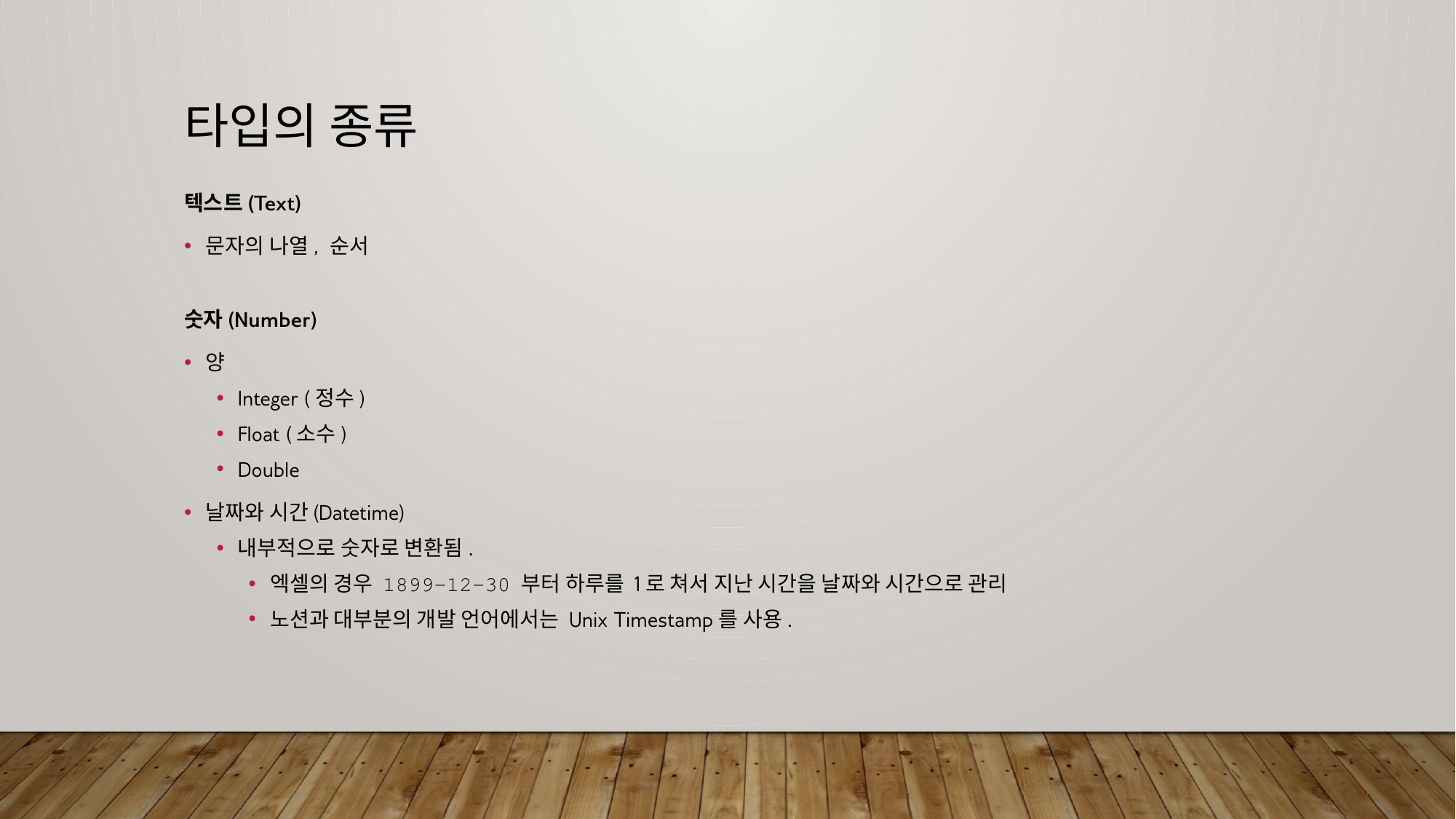

# 타입의 종류
텍스트(Text)
문자의 나열, 순서
숫자(Number)
양
Integer (정수)
Float (소수)
Double
날짜와 시간(Datetime)
내부적으로 숫자로 변환됨.
엑셀의 경우 1899-12-30 부터 하루를 1로 쳐서 지난 시간을 날짜와 시간으로 관리
노션과 대부분의 개발 언어에서는 Unix Timestamp를 사용.